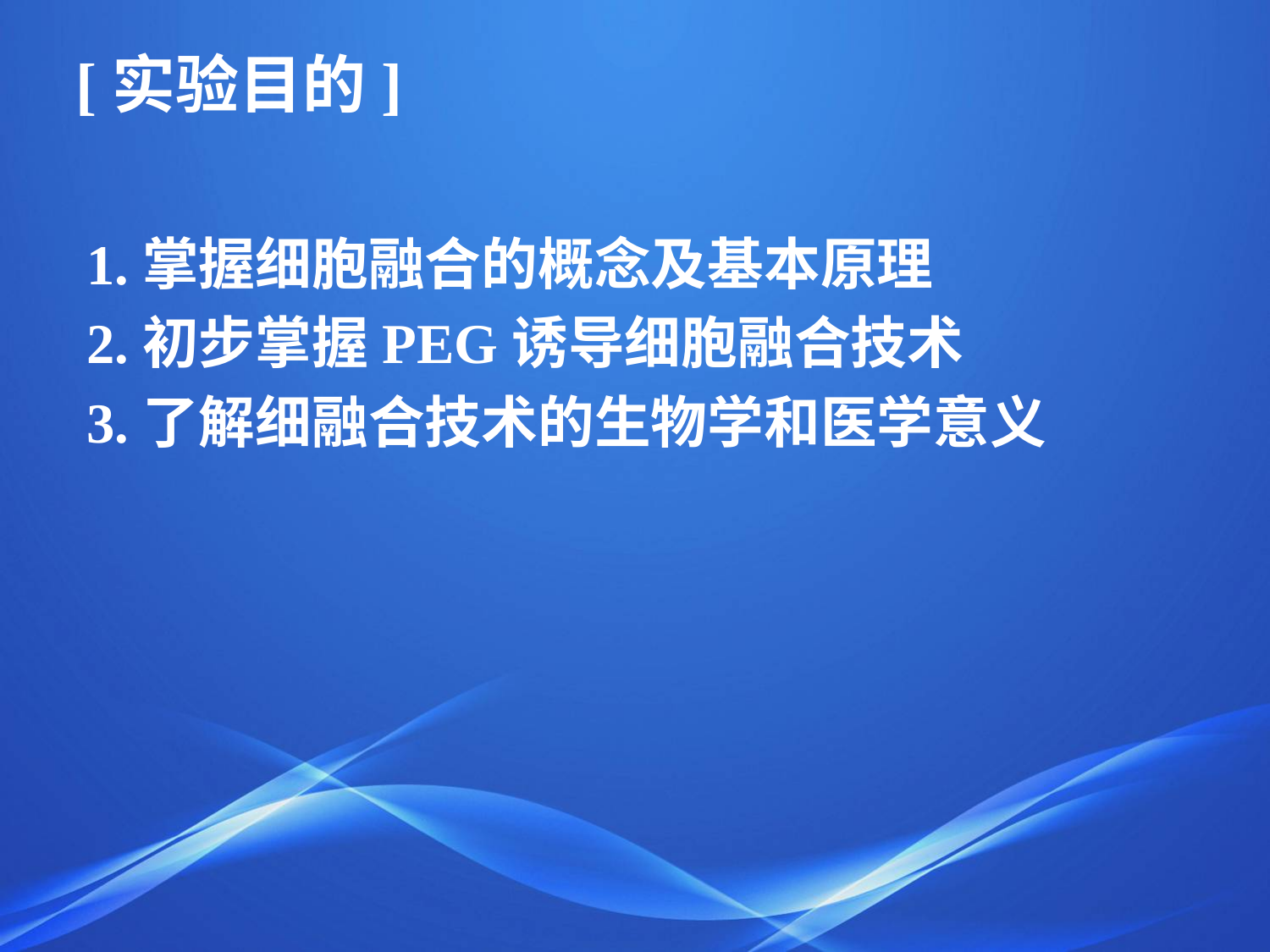

# [实验目的]
1.掌握细胞融合的概念及基本原理
2.初步掌握PEG诱导细胞融合技术
3.了解细融合技术的生物学和医学意义